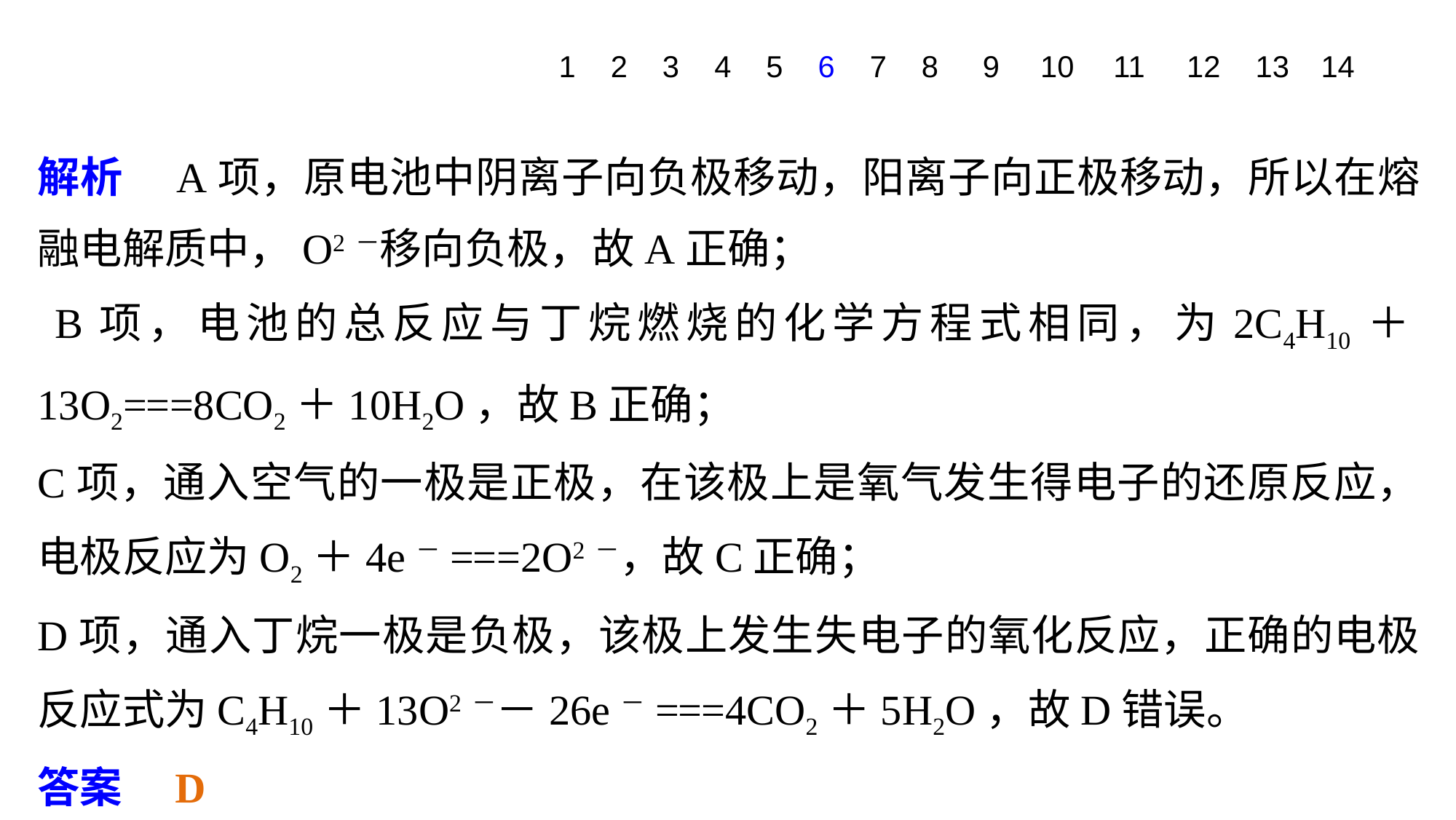

1
2
3
4
5
6
7
8
9
10
11
12
13
14
解析　A项，原电池中阴离子向负极移动，阳离子向正极移动，所以在熔融电解质中，O2－移向负极，故A正确；
 B项，电池的总反应与丁烷燃烧的化学方程式相同，为2C4H10＋13O2===8CO2＋10H2O，故B正确；
C项，通入空气的一极是正极，在该极上是氧气发生得电子的还原反应，电极反应为O2＋4e－===2O2－，故C正确；
D项，通入丁烷一极是负极，该极上发生失电子的氧化反应，正确的电极反应式为C4H10＋13O2－－26e－===4CO2＋5H2O，故D错误。
答案　D